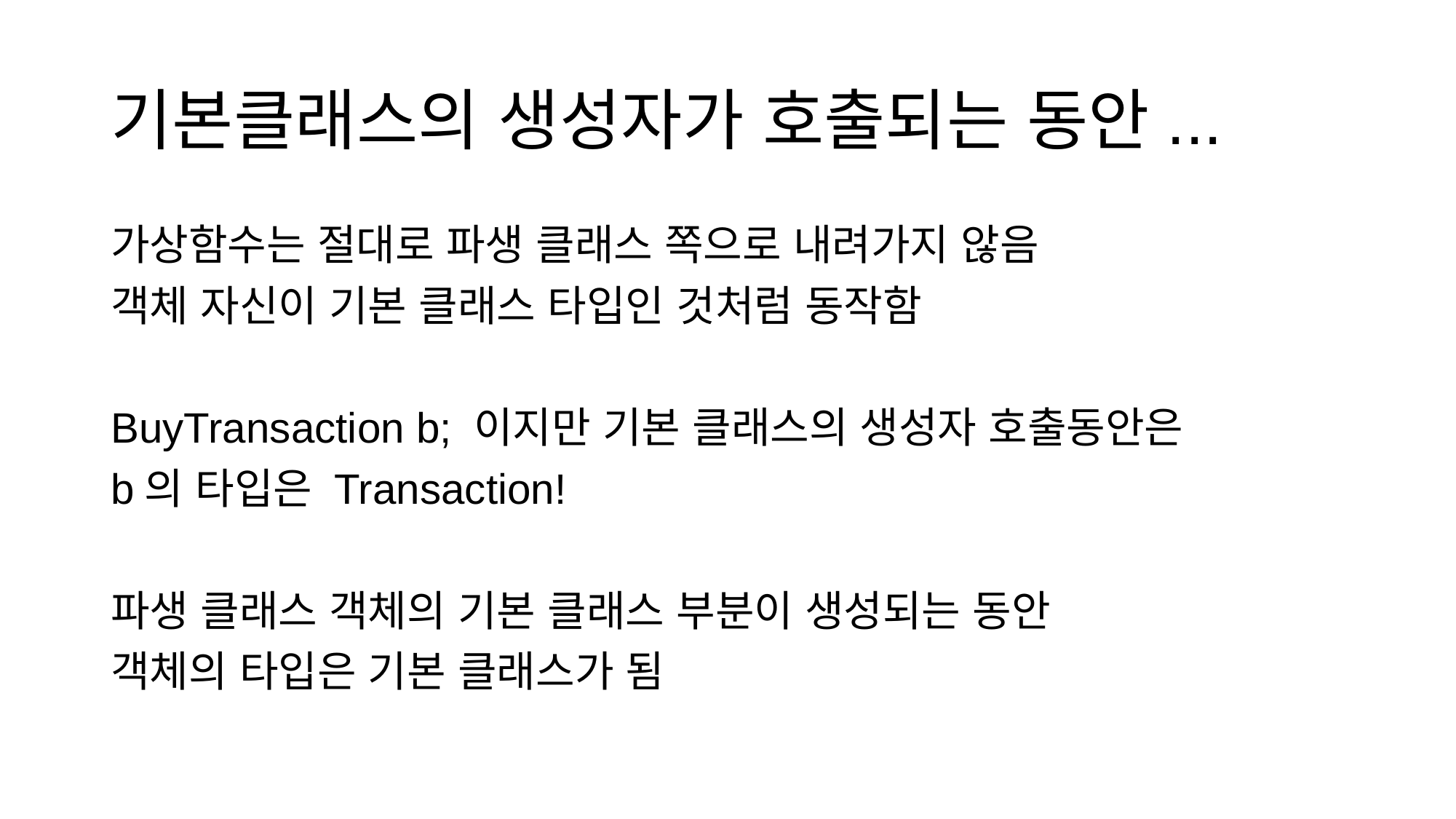

# 기본클래스의 생성자가 호출되는 동안...
가상함수는 절대로 파생 클래스 쪽으로 내려가지 않음
객체 자신이 기본 클래스 타입인 것처럼 동작함

BuyTransaction b; 이지만 기본 클래스의 생성자 호출동안은
b의 타입은 Transaction!

파생 클래스 객체의 기본 클래스 부분이 생성되는 동안
객체의 타입은 기본 클래스가 됨